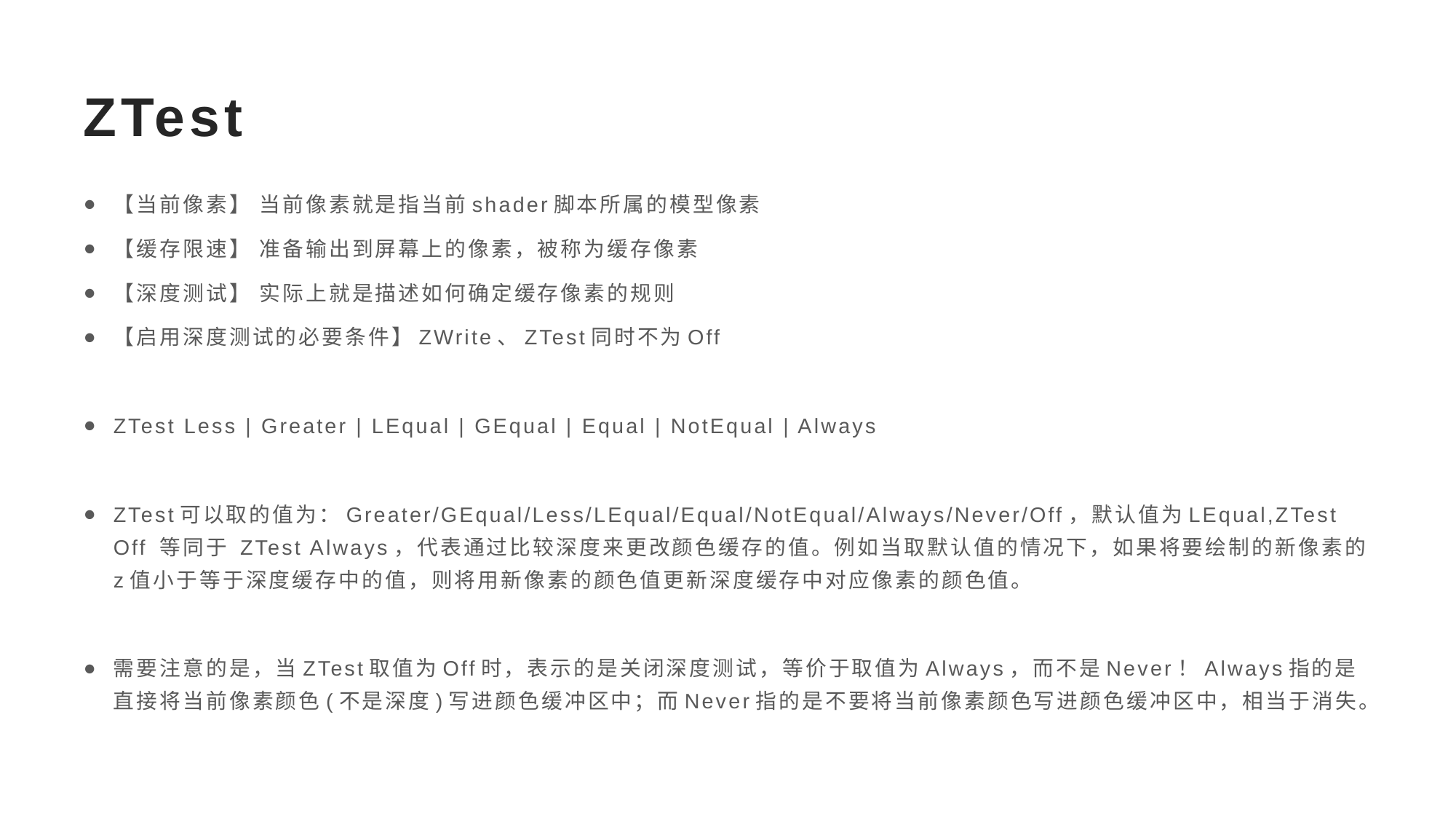

# ZTest
【当前像素】 当前像素就是指当前shader脚本所属的模型像素
【缓存限速】 准备输出到屏幕上的像素，被称为缓存像素
【深度测试】 实际上就是描述如何确定缓存像素的规则
【启用深度测试的必要条件】ZWrite、ZTest同时不为Off

ZTest Less | Greater | LEqual | GEqual | Equal | NotEqual | Always

ZTest可以取的值为：Greater/GEqual/Less/LEqual/Equal/NotEqual/Always/Never/Off，默认值为LEqual,ZTest Off 等同于 ZTest Always，代表通过比较深度来更改颜色缓存的值。例如当取默认值的情况下，如果将要绘制的新像素的z值小于等于深度缓存中的值，则将用新像素的颜色值更新深度缓存中对应像素的颜色值。

需要注意的是，当ZTest取值为Off时，表示的是关闭深度测试，等价于取值为Always，而不是Never！Always指的是直接将当前像素颜色(不是深度)写进颜色缓冲区中；而Never指的是不要将当前像素颜色写进颜色缓冲区中，相当于消失。